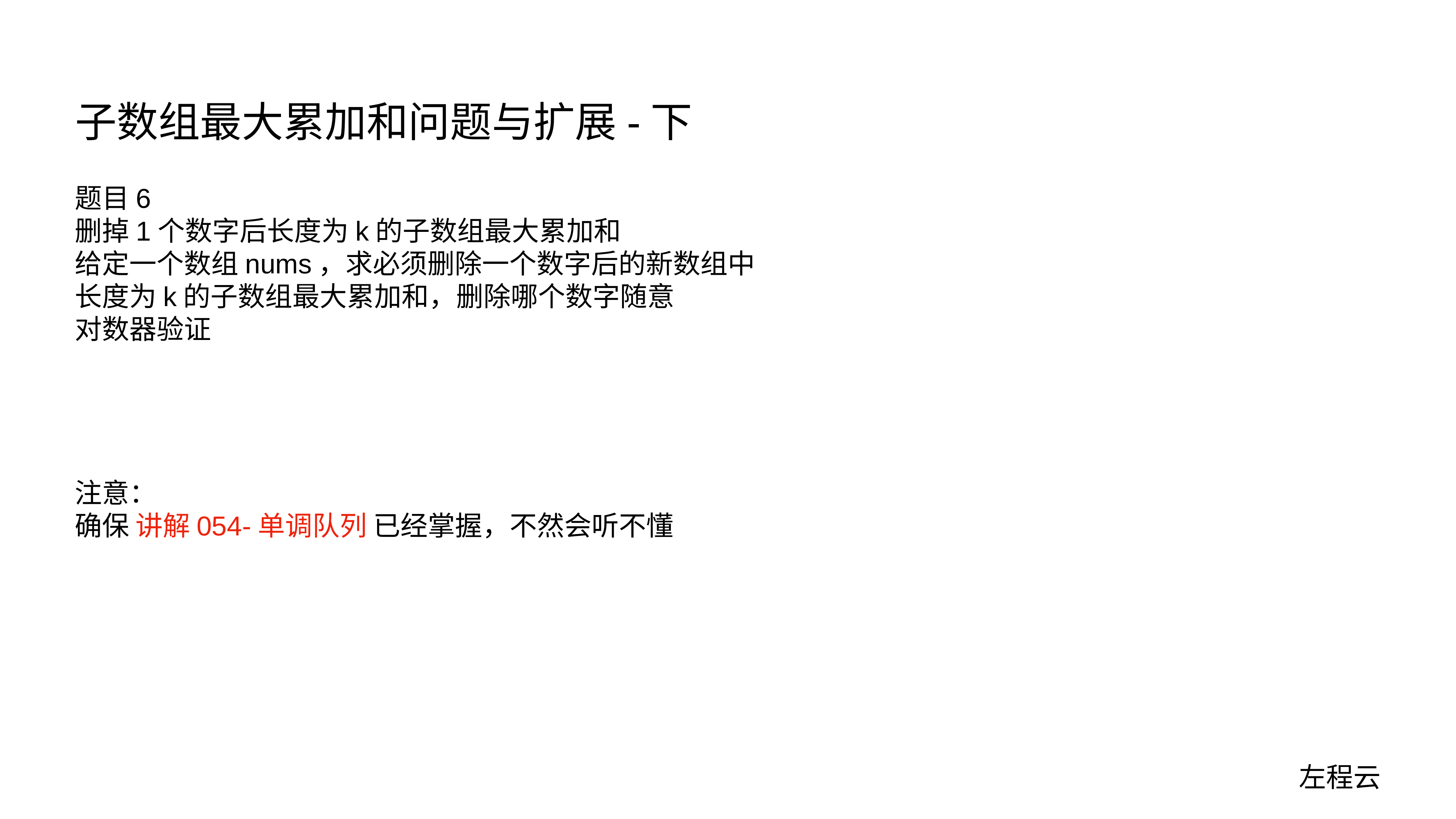

# 子数组最大累加和问题与扩展-下
题目6
删掉1个数字后长度为k的子数组最大累加和
给定一个数组nums，求必须删除一个数字后的新数组中
长度为k的子数组最大累加和，删除哪个数字随意
对数器验证

注意：
确保 讲解054-单调队列 已经掌握，不然会听不懂
左程云